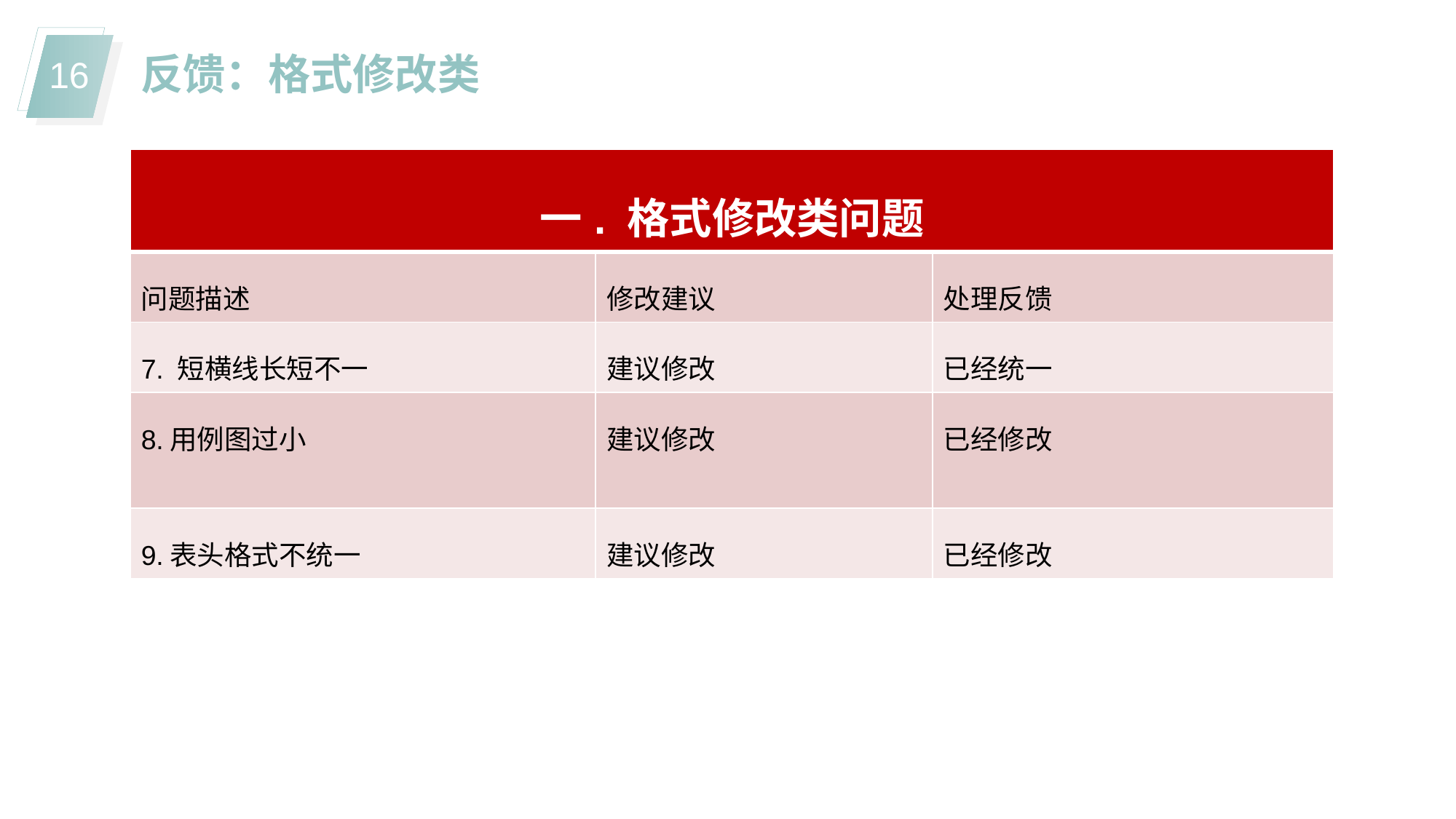

反馈：格式修改类
| 一. 格式修改类问题 |  |  |
| --- | --- | --- |
| 问题描述 | 修改建议 | 处理反馈 |
| 7. 短横线长短不一 | 建议修改 | 已经统一 |
| 8.用例图过小 | 建议修改 | 已经修改 |
| 9.表头格式不统一 | 建议修改 | 已经修改 |